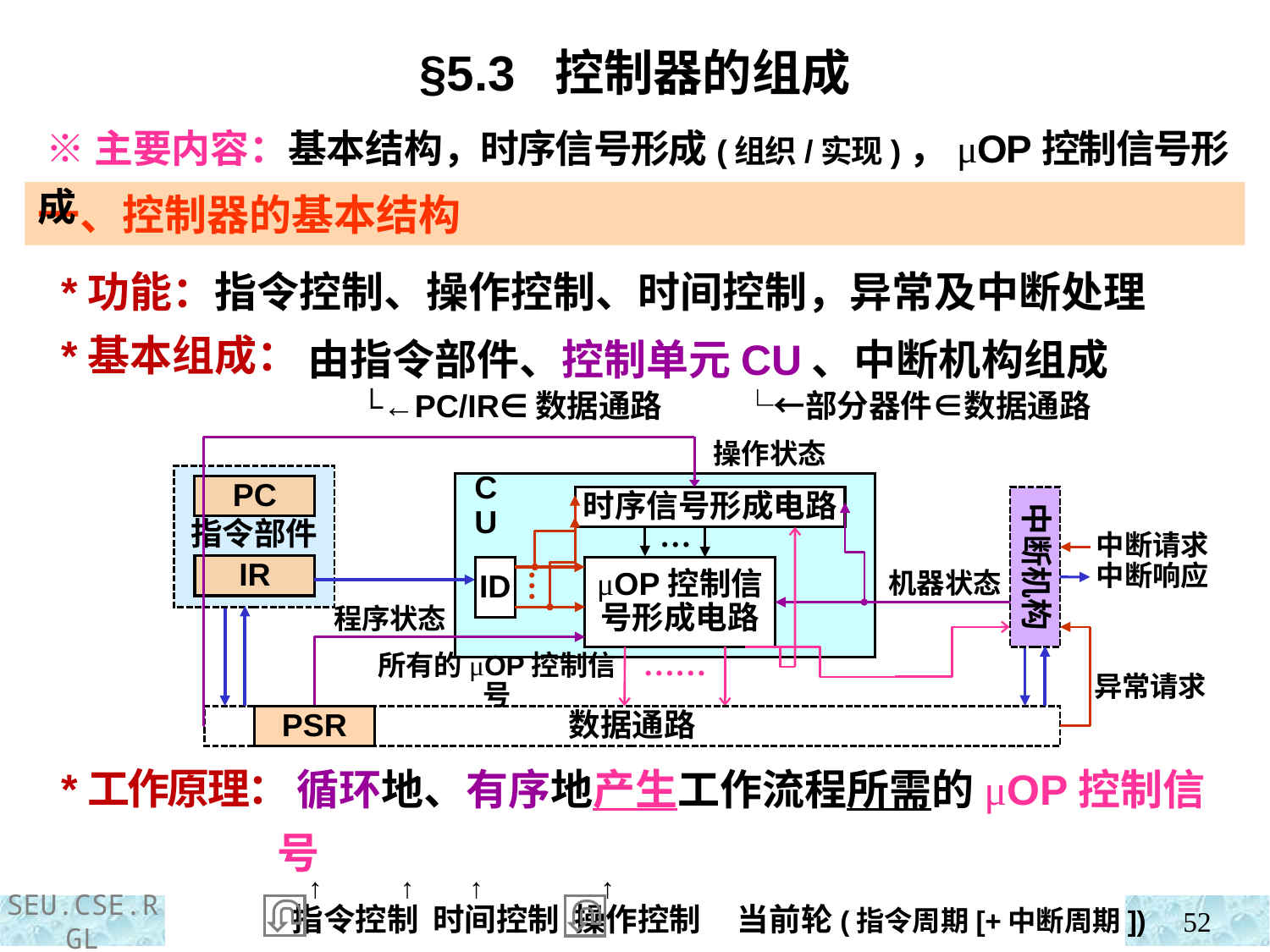

§5.3  控制器的组成
 ※主要内容：基本结构，时序信号形成(组织/实现)，μOP控制信号形成
一、控制器的基本结构
  *功能：指令控制、操作控制、时间控制，异常及中断处理
  *基本组成：

  *工作原理：
由指令部件、控制单元CU、中断机构组成
      └←PC/IR∈数据通路           └←部分器件∈数据通路
操作状态

PC
时序信号形成电路
中断机构
CU
指令部件
中断请求
中断响应
…
IR
ID
μOP控制信号形成电路
机器状态
…
程序状态
……
异常请求
所有的μOP控制信号
数据通路
PSR
 循环地、有序地产生工作流程所需的μOP控制信号
    ↑          ↑       ↑               ↑
 指令控制  时间控制  操作控制     当前轮(指令周期[+中断周期])

52